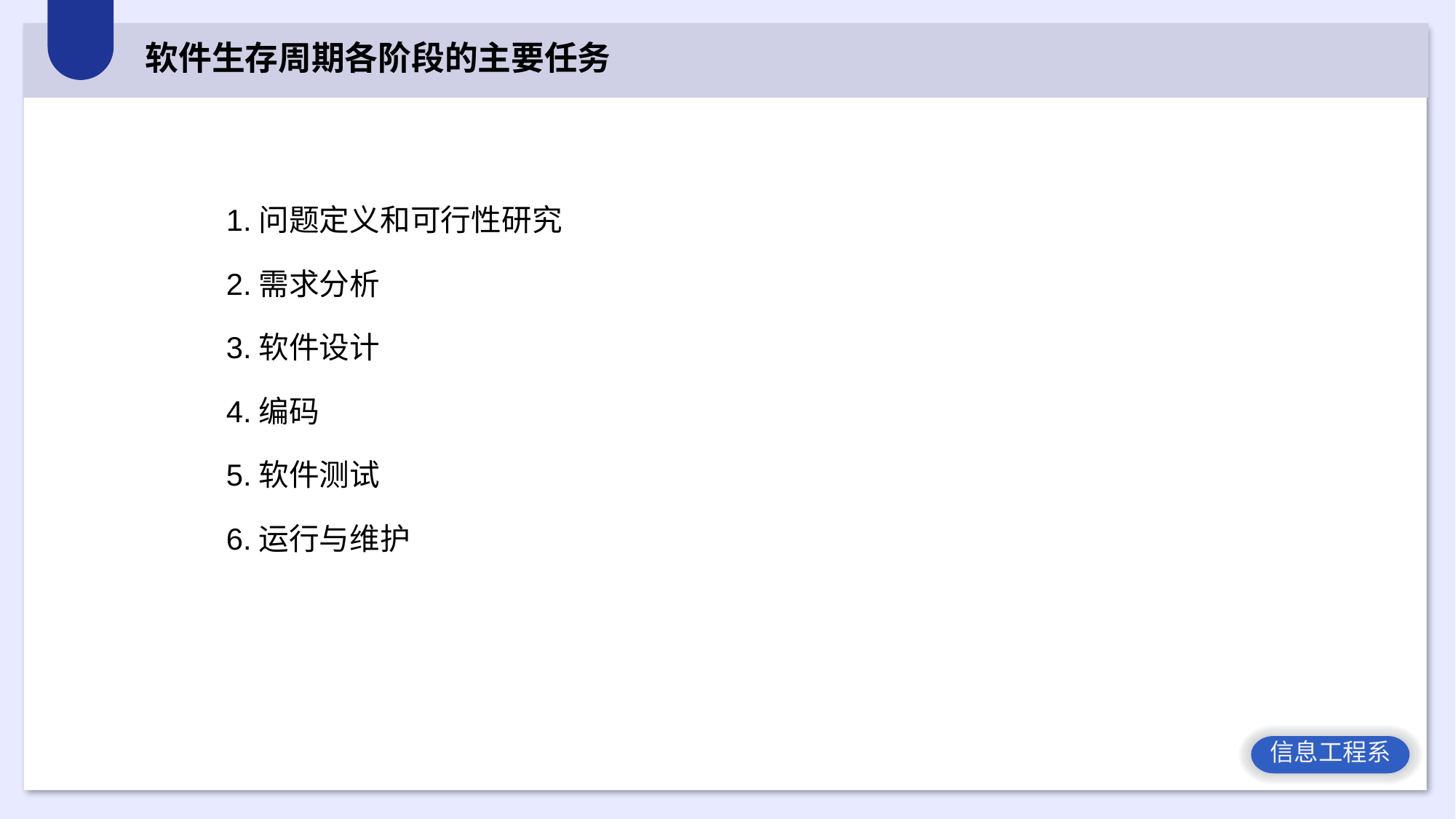

软件生存周期各阶段的主要任务
1.问题定义和可行性研究
2.需求分析
3.软件设计
4.编码
5.软件测试
6.运行与维护